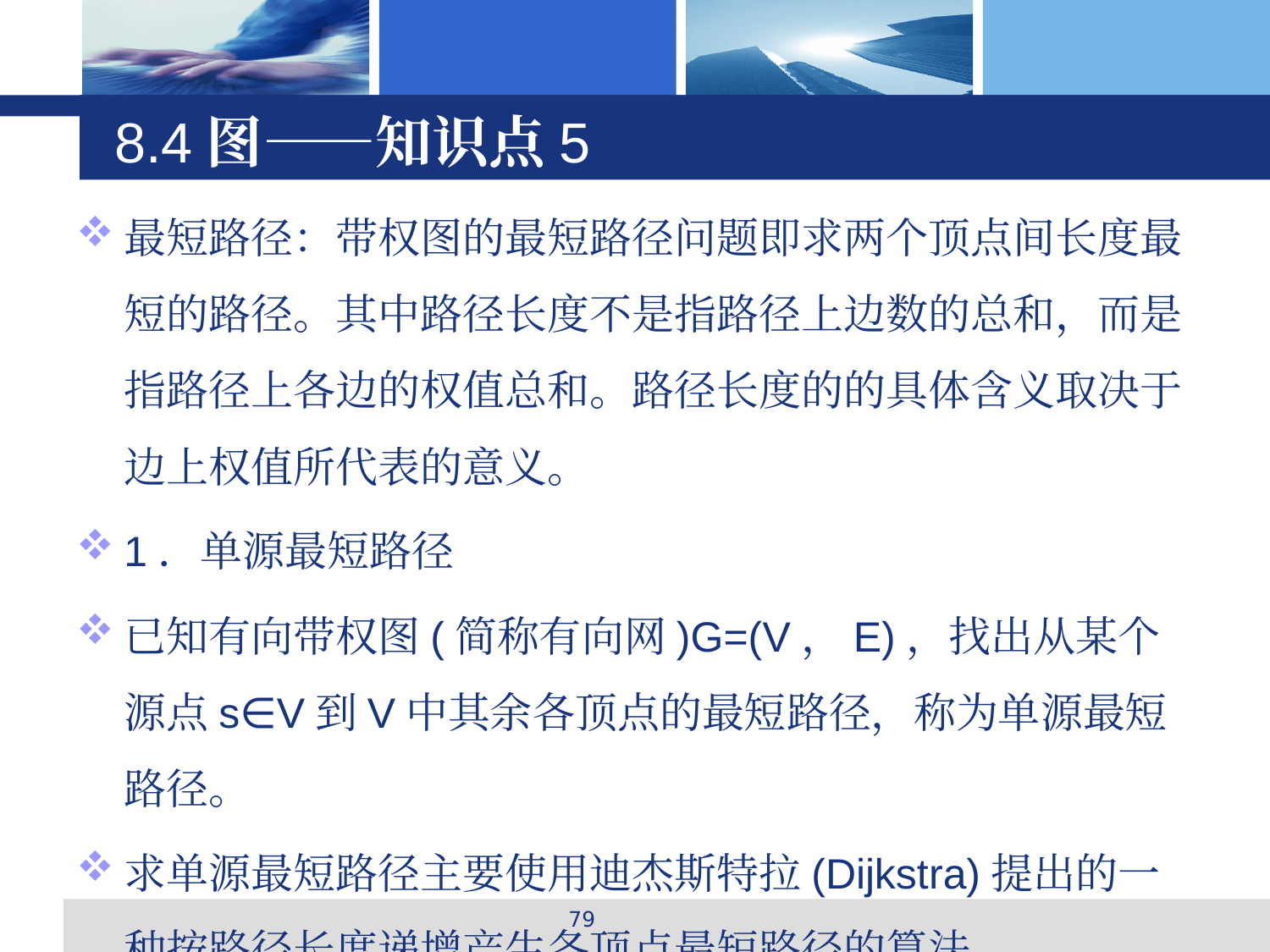

# 8.4图——知识点5
最短路径：带权图的最短路径问题即求两个顶点间长度最短的路径。其中路径长度不是指路径上边数的总和，而是指路径上各边的权值总和。路径长度的的具体含义取决于边上权值所代表的意义。
1．单源最短路径
已知有向带权图(简称有向网)G=(V，E)，找出从某个源点s∈V到V中其余各顶点的最短路径，称为单源最短路径。
求单源最短路径主要使用迪杰斯特拉(Dijkstra)提出的一种按路径长度递增产生各顶点最短路径的算法。

79